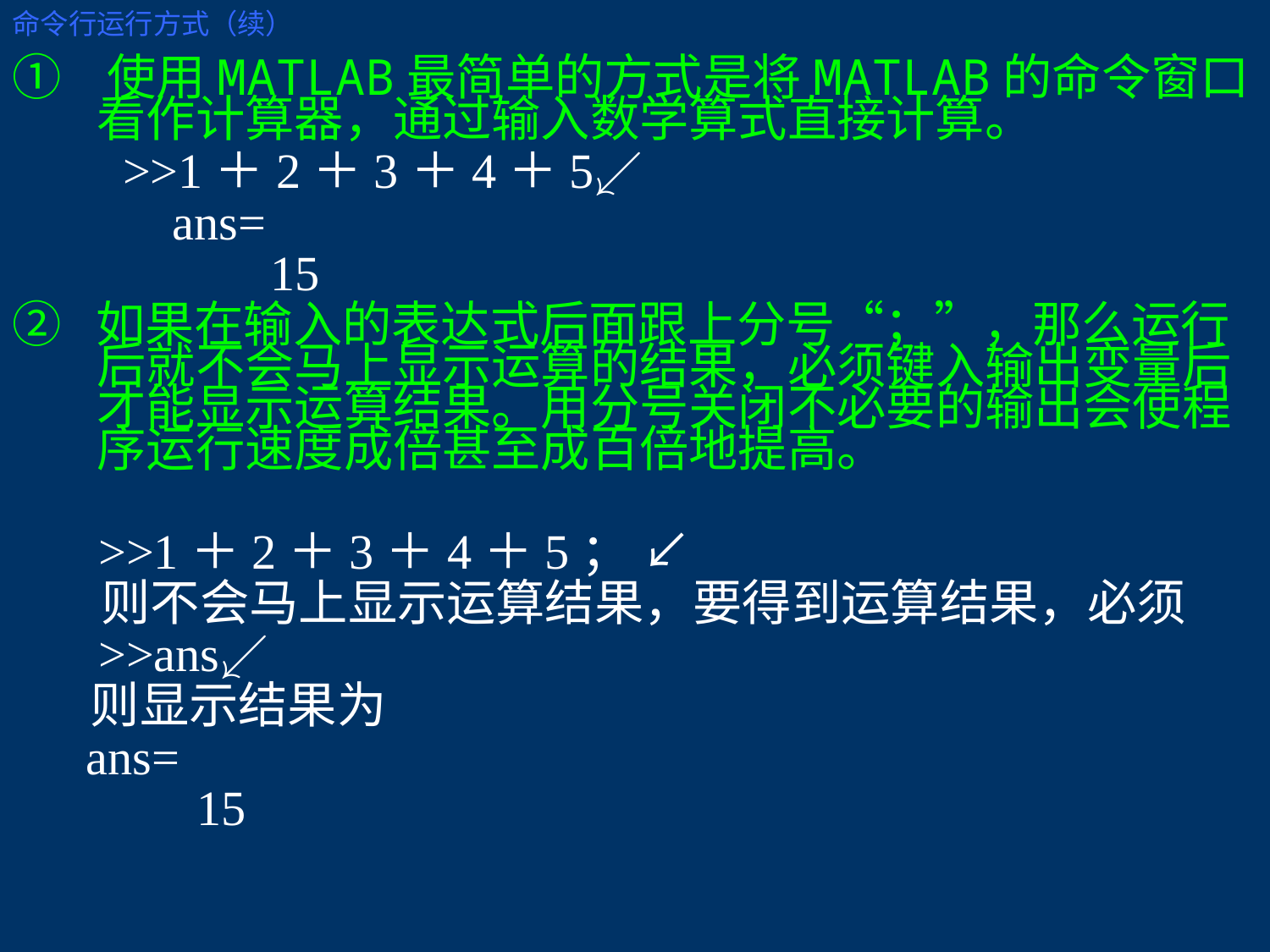

命令行运行方式（续）
①   使用MATLAB最简单的方式是将MATLAB的命令窗口看作计算器，通过输入数学算式直接计算。
         >>1＋2＋3＋4＋5↙
             ans=
                     15
②  如果在输入的表达式后面跟上分号“；”，那么运行后就不会马上显示运算的结果，必须键入输出变量后才能显示运算结果。用分号关闭不必要的输出会使程序运行速度成倍甚至成百倍地提高。

       >>1＋2＋3＋4＋5； ↙
       则不会马上显示运算结果，要得到运算结果，必须
       >>ans↙
      则显示结果为
      ans=
               15